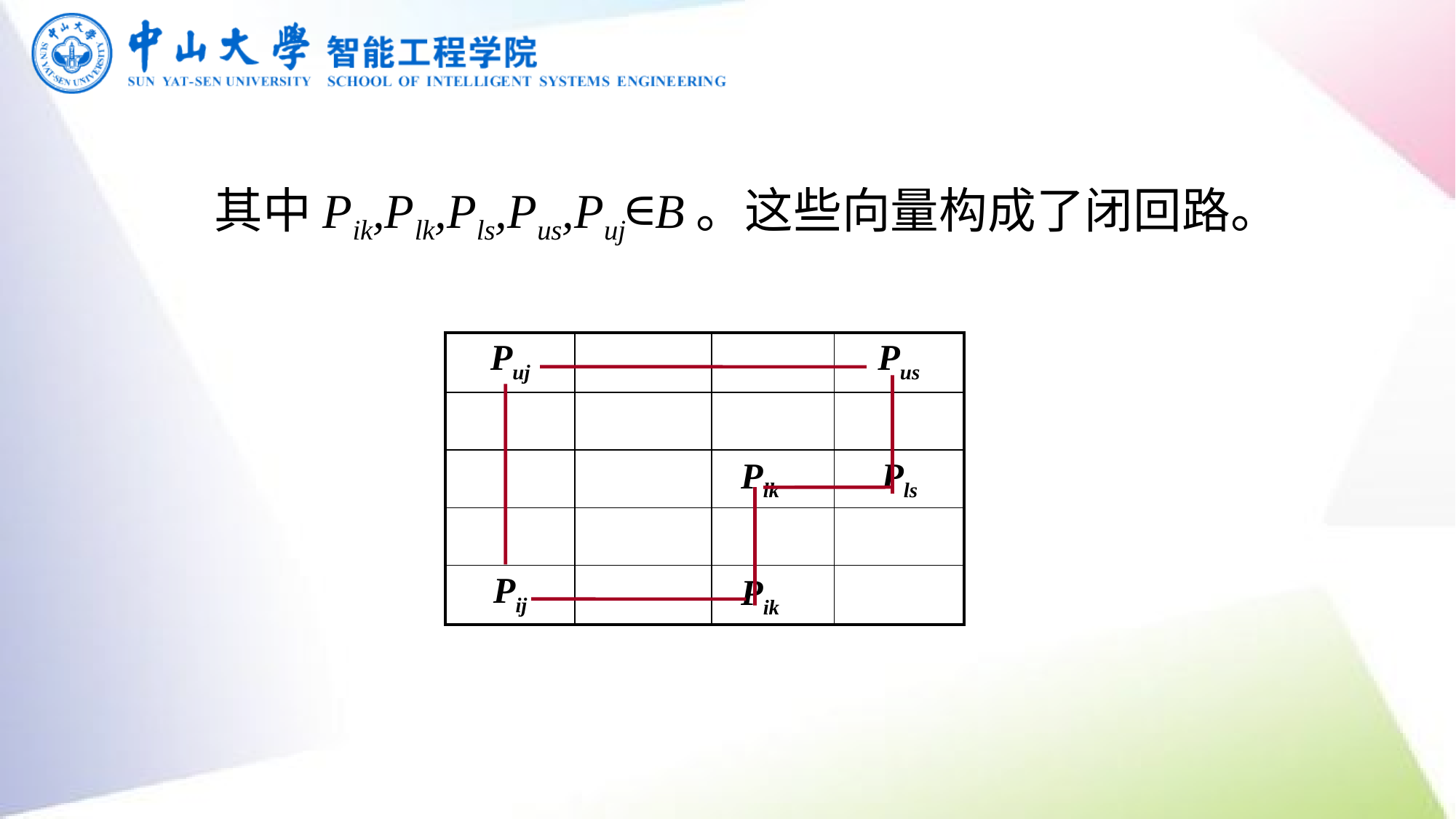

# 其中Pik,Plk,Pls,Pus,Puj∈B。这些向量构成了闭回路。
| Puj |  |  | Pus |
| --- | --- | --- | --- |
|  |  |  |  |
|  |  | Plk | Pls |
|  |  |  |  |
| Pij |  | Pik |  |